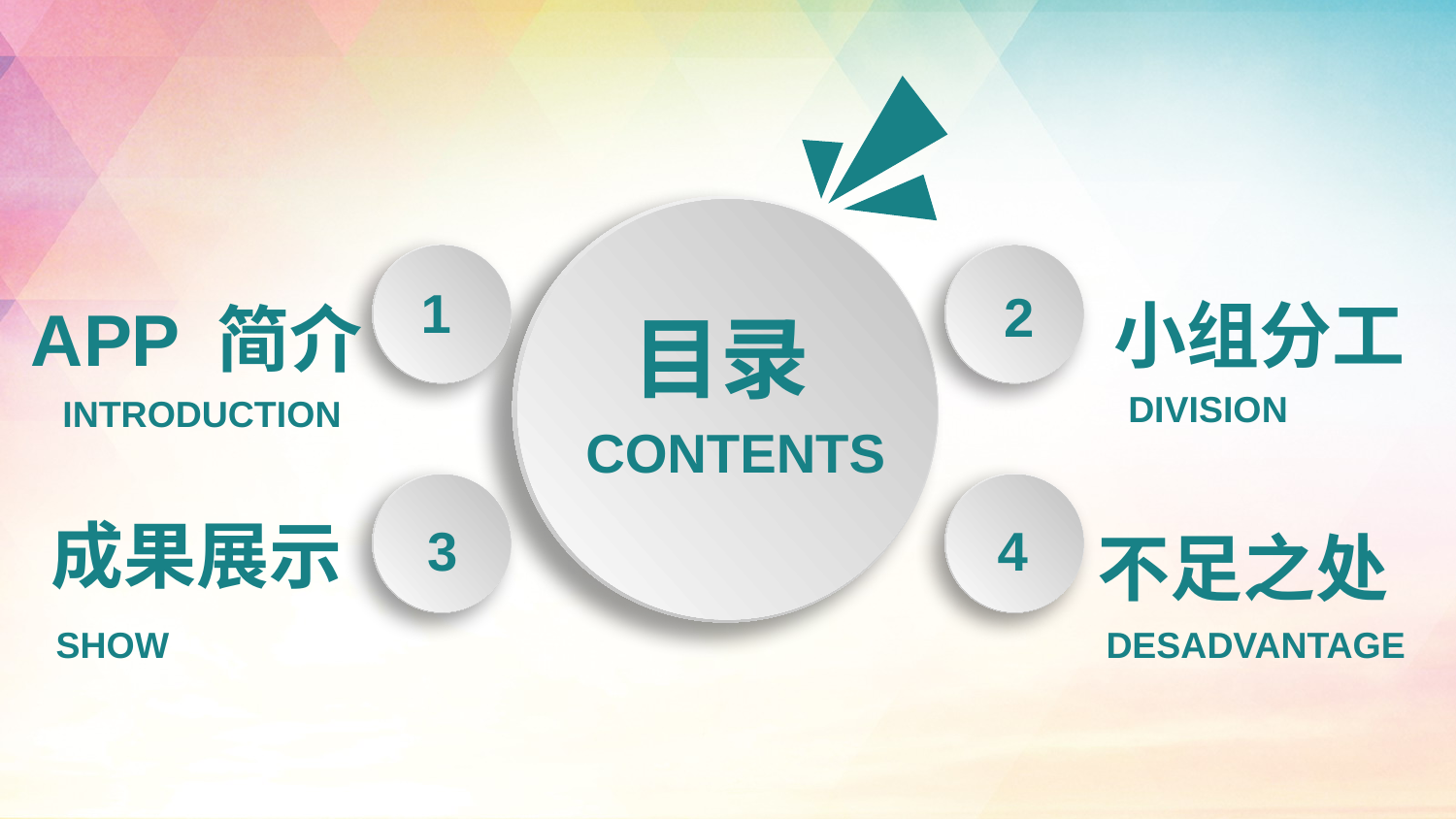

1
2
小组分工
APP 简介
目录
DIVISION
INTRODUCTION
CONTENTS

成果展示
4
3
不足之处
SHOW
DESADVANTAGE